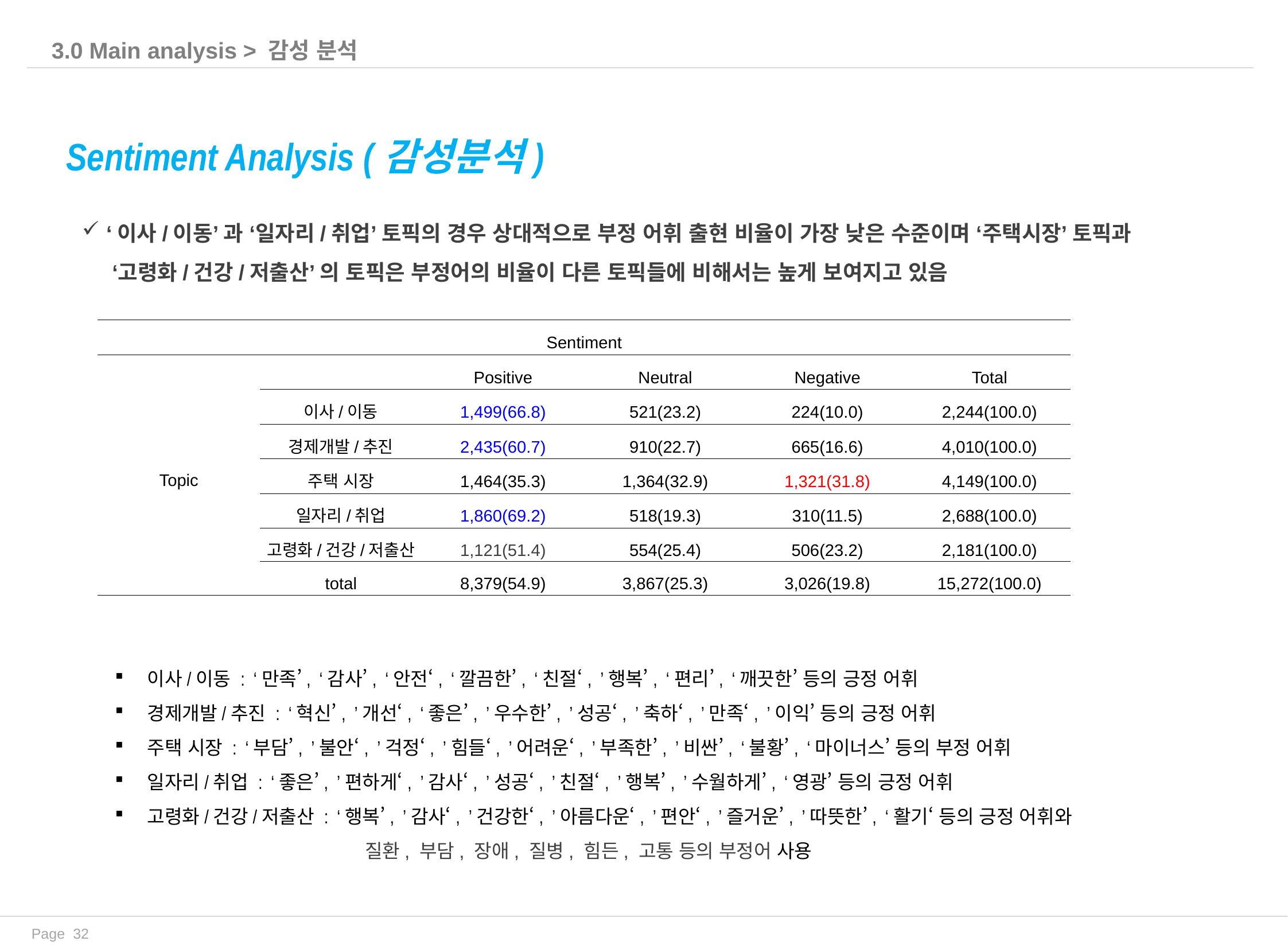

3.0 Main analysis > 감성 분석
Sentiment Analysis (감성분석)
‘이사/이동’ 과 ‘일자리/취업’ 토픽의 경우 상대적으로 부정 어휘 출현 비율이 가장 낮은 수준이며 ‘주택시장’ 토픽과
 ‘고령화/건강/저출산’ 의 토픽은 부정어의 비율이 다른 토픽들에 비해서는 높게 보여지고 있음
| Sentiment |  |  |  |  |  |
| --- | --- | --- | --- | --- | --- |
| Topic |  | Positive | Neutral | Negative | Total |
|  | 이사/이동 | 1,499(66.8) | 521(23.2) | 224(10.0) | 2,244(100.0) |
|  | 경제개발/추진 | 2,435(60.7) | 910(22.7) | 665(16.6) | 4,010(100.0) |
|  | 주택 시장 | 1,464(35.3) | 1,364(32.9) | 1,321(31.8) | 4,149(100.0) |
|  | 일자리/취업 | 1,860(69.2) | 518(19.3) | 310(11.5) | 2,688(100.0) |
|  | 고령화/건강/저출산 | 1,121(51.4) | 554(25.4) | 506(23.2) | 2,181(100.0) |
|  | total | 8,379(54.9) | 3,867(25.3) | 3,026(19.8) | 15,272(100.0) |
이사/이동 :  ‘만족’,  ‘감사’,  ‘안전‘,  ‘깔끔한’,  ‘친절‘,  ’행복’,  ‘편리’,  ‘깨끗한’ 등의 긍정 어휘
경제개발/추진 :  ‘혁신’,  ’개선‘,  ‘좋은’,  ’우수한’,  ’성공‘,  ’축하‘,  ’만족‘,  ’이익’ 등의 긍정 어휘
주택 시장 :  ‘부담’,  ’불안‘,  ’걱정‘,  ’힘들‘,  ’어려운‘,  ’부족한’,  ’비싼’,  ‘불황’,  ‘마이너스’ 등의 부정 어휘
일자리/취업 :  ‘좋은’,  ’편하게‘,  ’감사‘,  ’성공‘,  ’친절‘,  ’행복’,  ’수월하게’,  ‘영광’ 등의 긍정 어휘
고령화/건강/저출산 :  ‘행복’,  ’감사‘,  ’건강한‘,  ’아름다운‘,  ’편안‘,  ’즐거운’,  ’따뜻한’,  ‘활기‘ 등의 긍정 어휘와
                                         질환, 부담, 장애, 질병, 힘든, 고통 등의 부정어 사용
Page  32